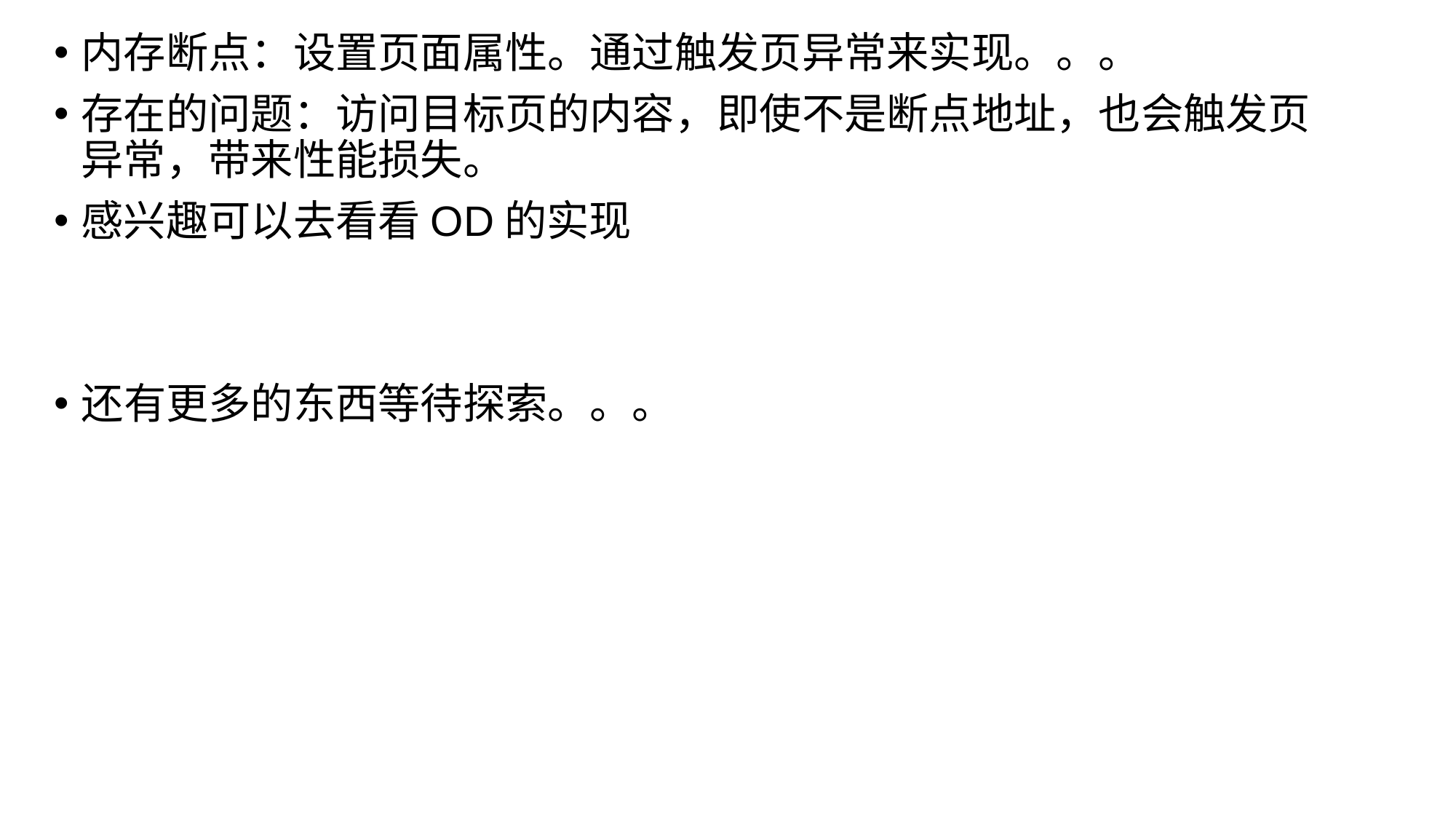

内存断点：设置页面属性。通过触发页异常来实现。。。
存在的问题：访问目标页的内容，即使不是断点地址，也会触发页异常，带来性能损失。
感兴趣可以去看看OD的实现

还有更多的东西等待探索。。。